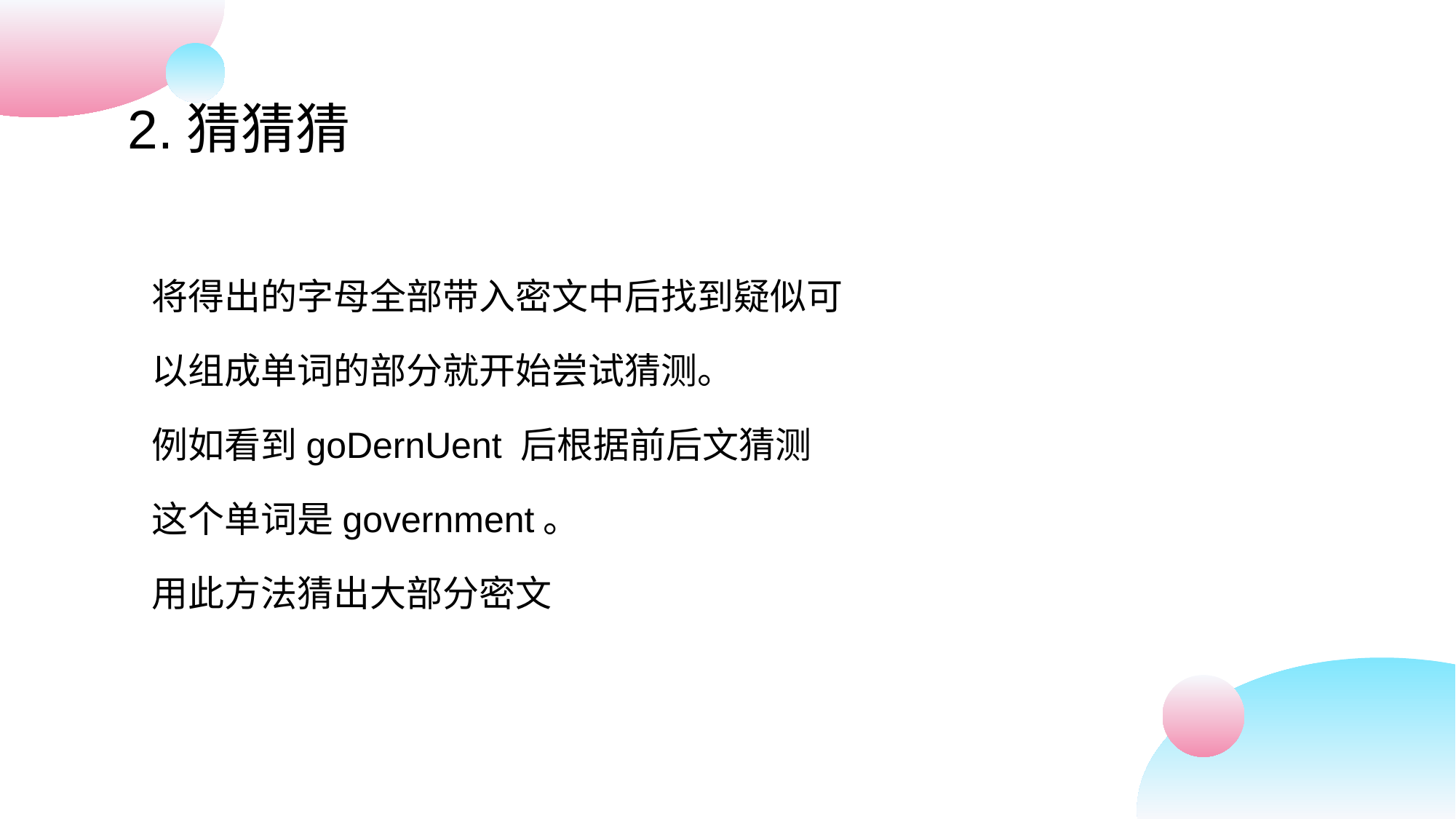

2.猜猜猜
将得出的字母全部带入密文中后找到疑似可以组成单词的部分就开始尝试猜测。
例如看到goDernUent 后根据前后文猜测这个单词是government。
用此方法猜出大部分密文